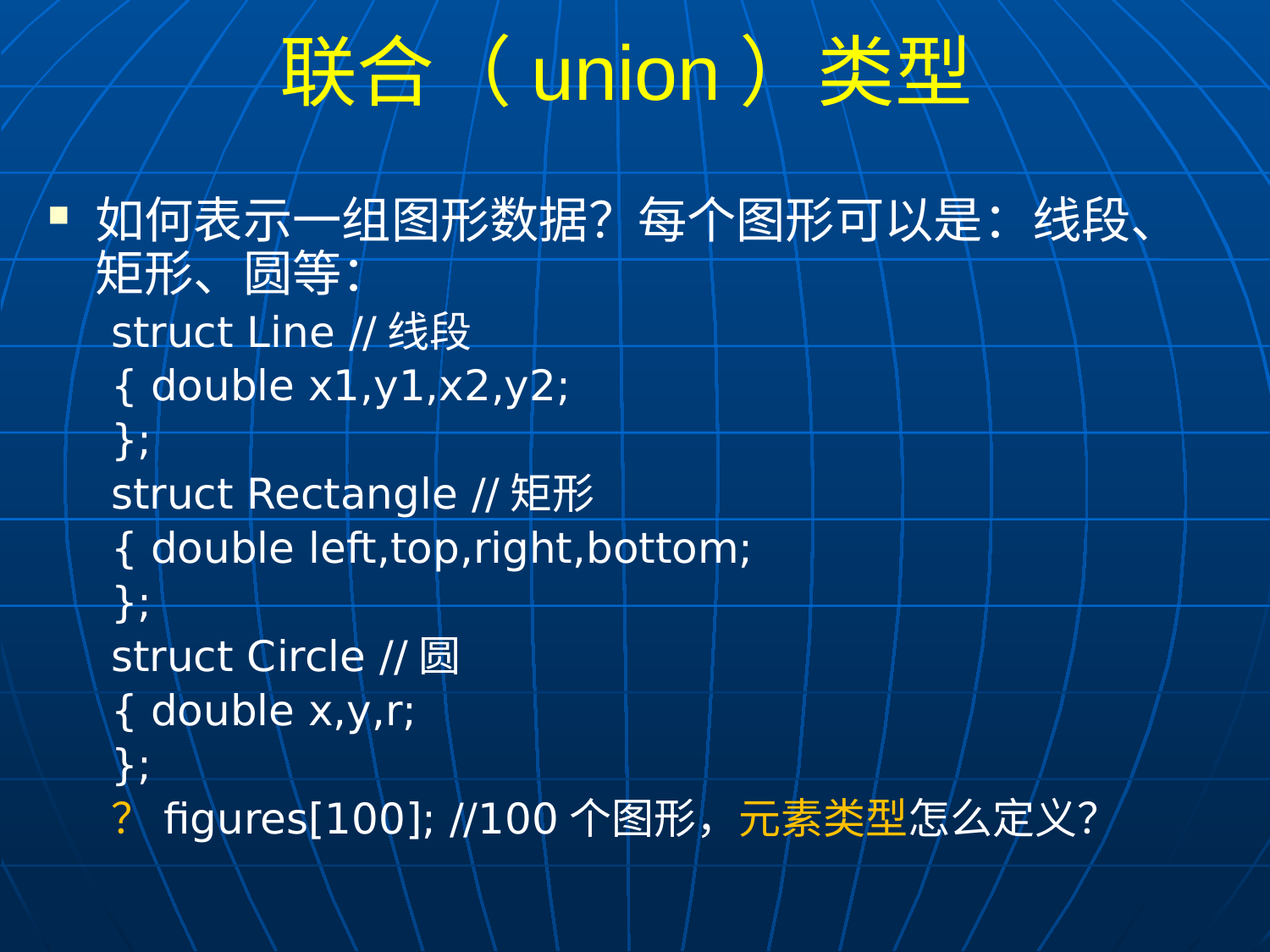

# 联合（union）类型
如何表示一组图形数据？每个图形可以是：线段、矩形、圆等：
struct Line //线段
{	double x1,y1,x2,y2;
};
struct Rectangle //矩形
{	double left,top,right,bottom;
};
struct Circle //圆
{	double x,y,r;
};
？figures[100]; //100个图形，元素类型怎么定义？